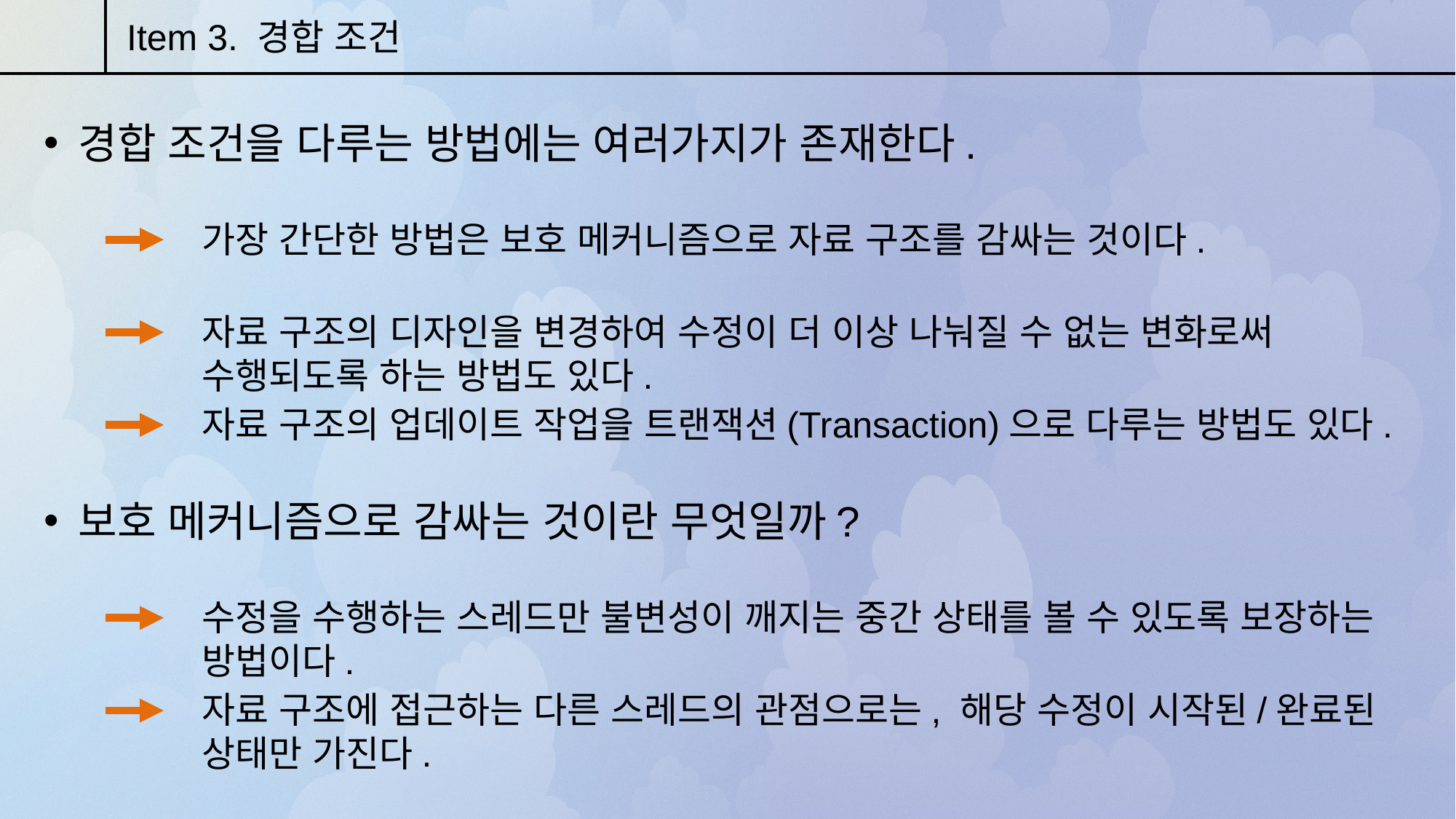

Item 3. 경합 조건
경합 조건을 다루는 방법에는 여러가지가 존재한다.
가장 간단한 방법은 보호 메커니즘으로 자료 구조를 감싸는 것이다.
자료 구조의 디자인을 변경하여 수정이 더 이상 나눠질 수 없는 변화로써 수행되도록 하는 방법도 있다.
자료 구조의 업데이트 작업을 트랜잭션(Transaction)으로 다루는 방법도 있다.
보호 메커니즘으로 감싸는 것이란 무엇일까?
수정을 수행하는 스레드만 불변성이 깨지는 중간 상태를 볼 수 있도록 보장하는 방법이다.
자료 구조에 접근하는 다른 스레드의 관점으로는, 해당 수정이 시작된/완료된 상태만 가진다.